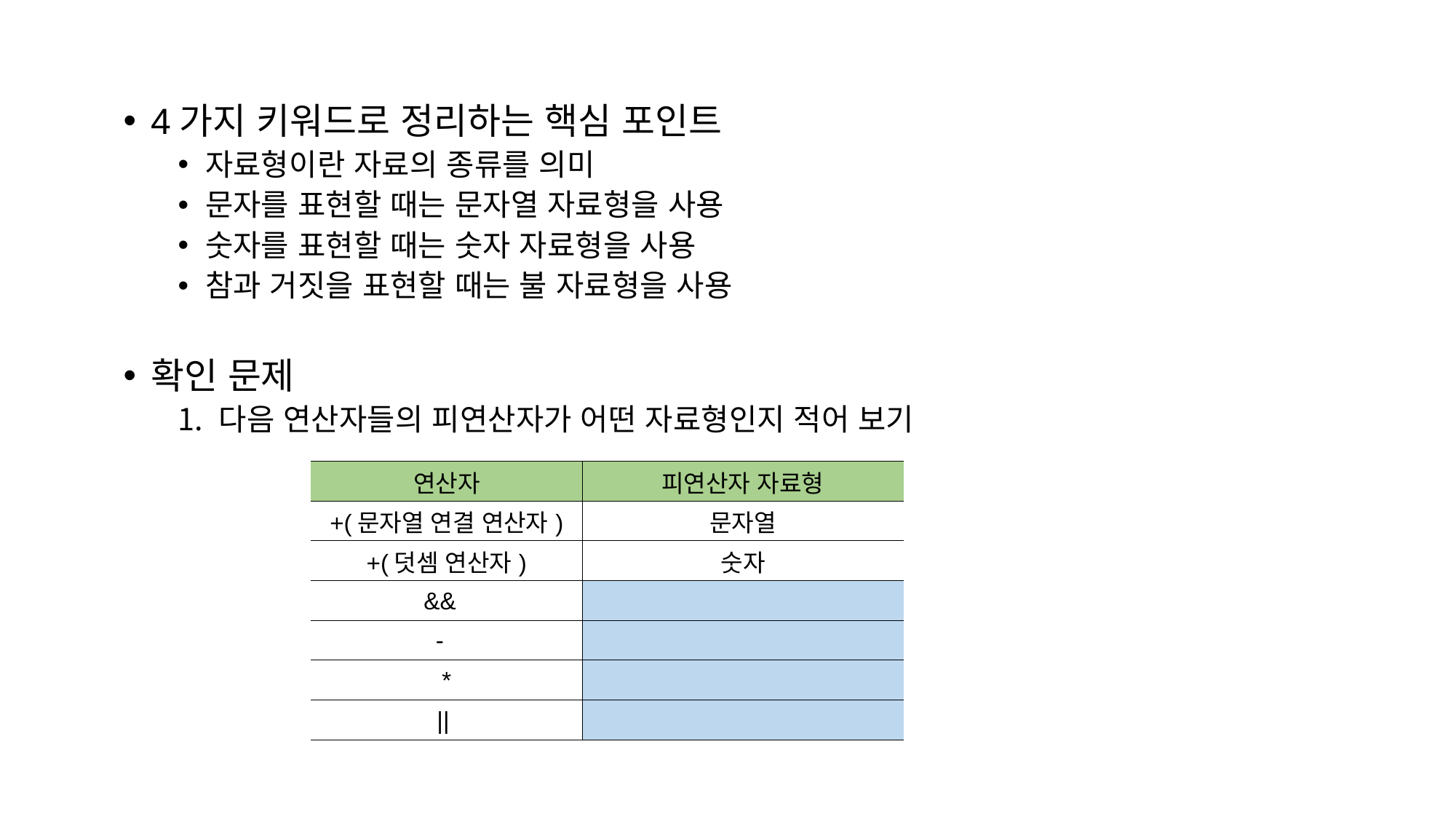

4가지 키워드로 정리하는 핵심 포인트
자료형이란 자료의 종류를 의미
문자를 표현할 때는 문자열 자료형을 사용
숫자를 표현할 때는 숫자 자료형을 사용
참과 거짓을 표현할 때는 불 자료형을 사용

확인 문제
다음 연산자들의 피연산자가 어떤 자료형인지 적어 보기

| 연산자 | 피연산자 자료형 |
| --- | --- |
| +(문자열 연결 연산자) | 문자열 |
| +(덧셈 연산자) | 숫자 |
| && |  |
| - |  |
| \* |  |
| || |  |